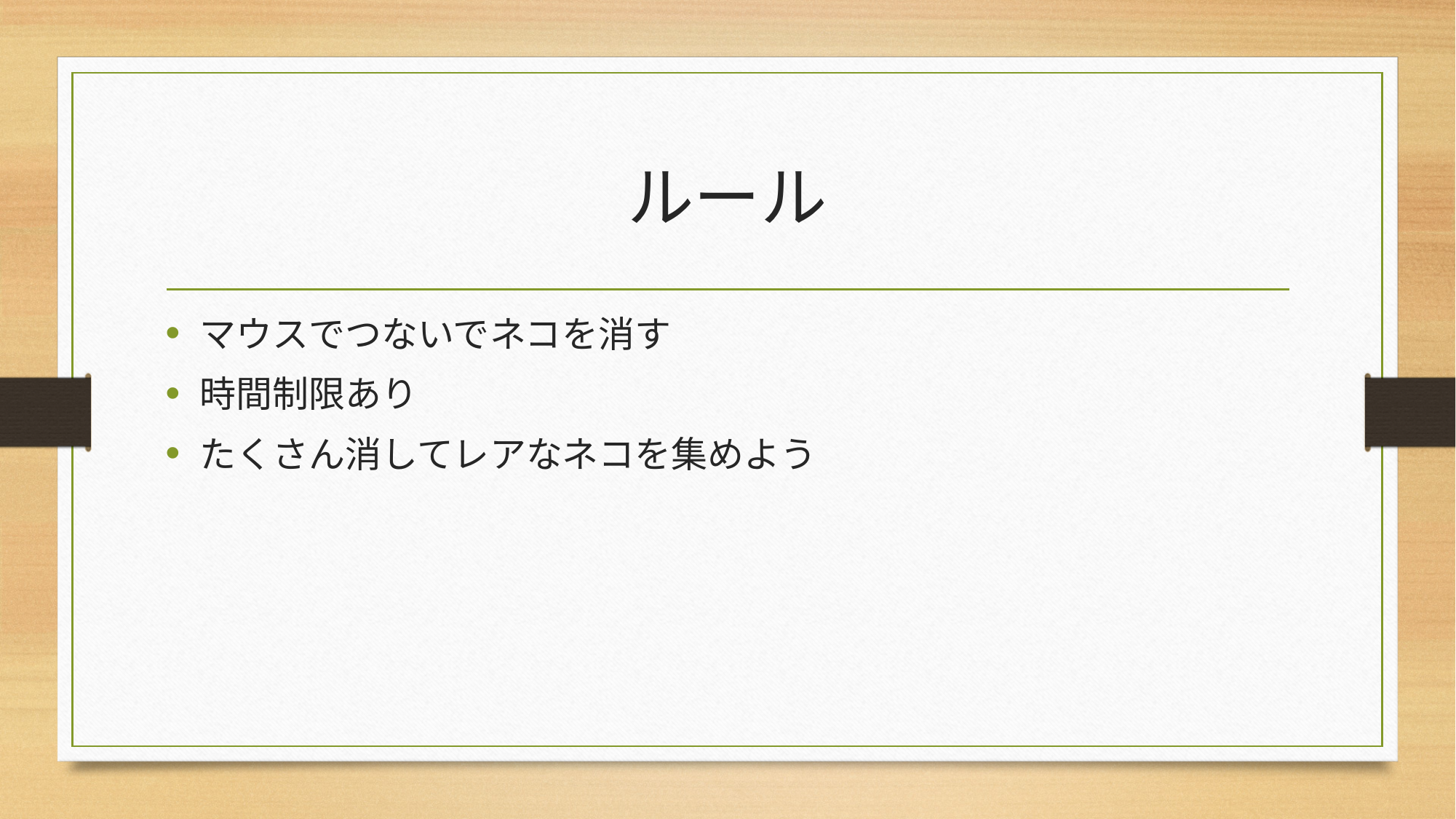

# ルール
マウスでつないでネコを消す
時間制限あり
たくさん消してレアなネコを集めよう